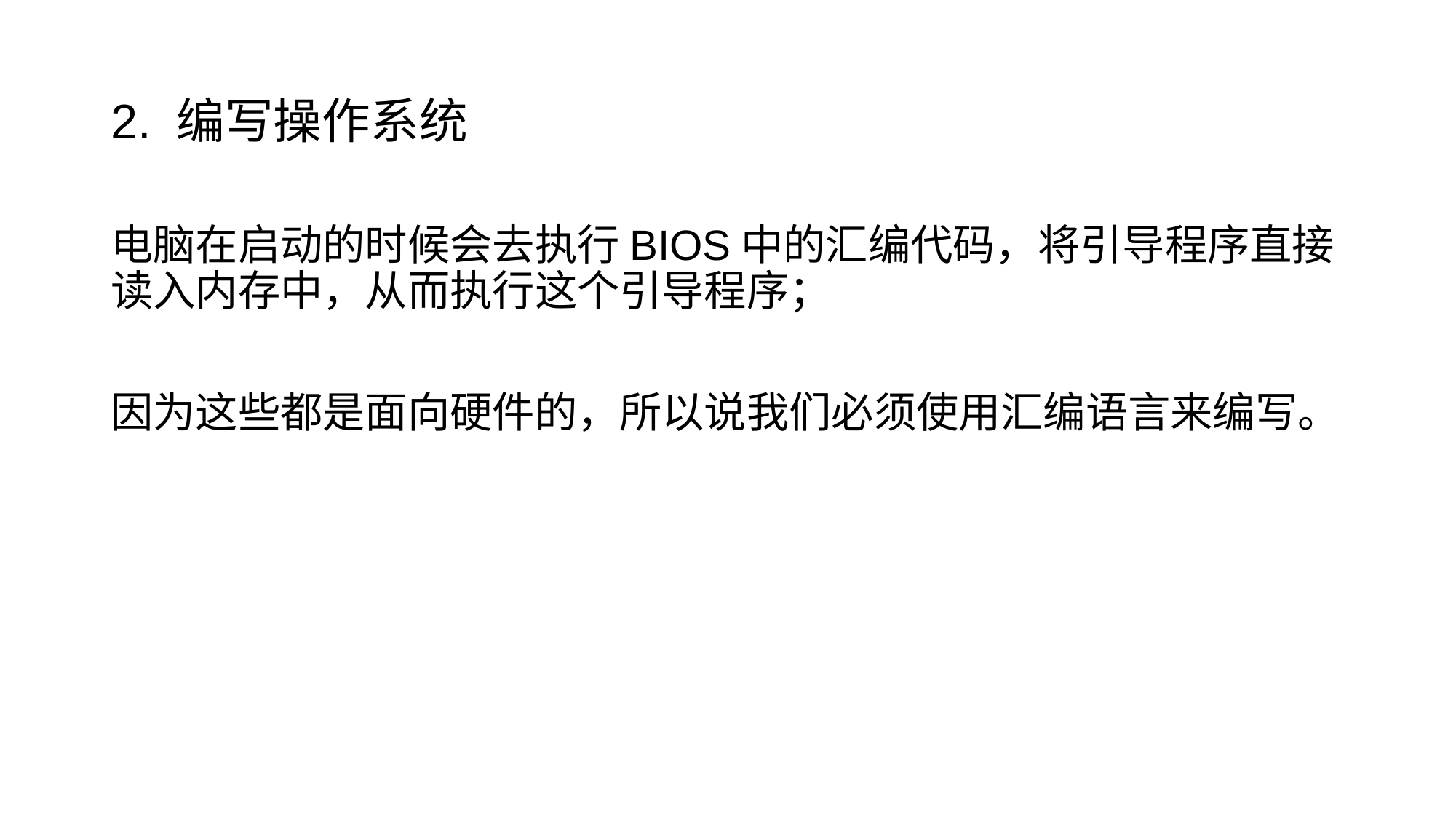

# 2. 编写操作系统
电脑在启动的时候会去执行BIOS中的汇编代码，将引导程序直接读入内存中，从而执行这个引导程序；

因为这些都是面向硬件的，所以说我们必须使用汇编语言来编写。